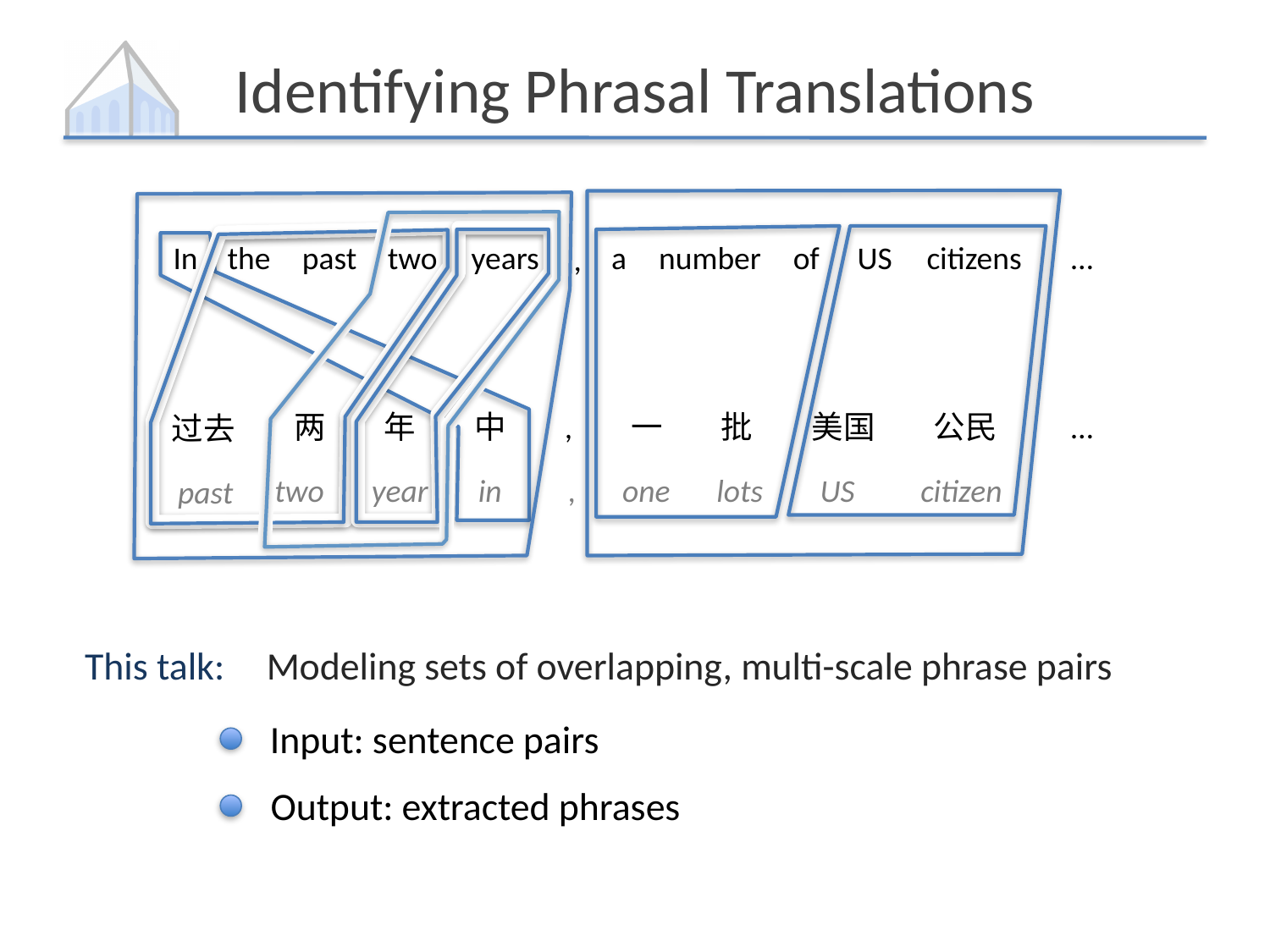

# Identifying Phrasal Translations

In
the
past
two
years
a
number
of
US
citizens
…

,
两
年
中
,
一
批
美国
公民
…
过去
two
year
in
,
one
lots
US
citizen
past
This talk:
Modeling sets of overlapping, multi-scale phrase pairs
Input: sentence pairs

Output: extracted phrases